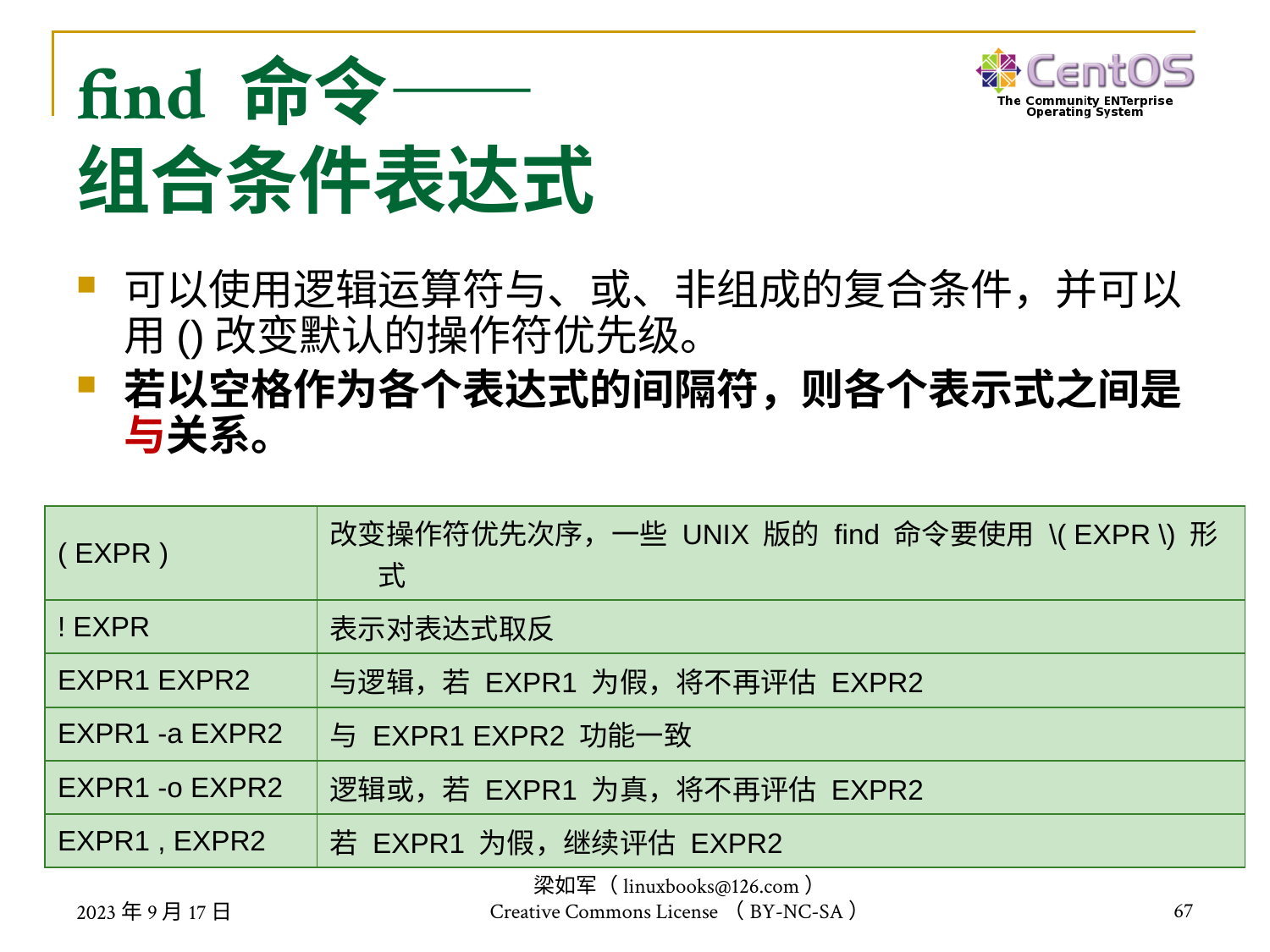

# find 命令—— 组合条件表达式
可以使用逻辑运算符与、或、非组成的复合条件，并可以用()改变默认的操作符优先级。
若以空格作为各个表达式的间隔符，则各个表示式之间是与关系。
| ( EXPR ) | 改变操作符优先次序，一些 UNIX 版的 find 命令要使用 \( EXPR \) 形式 |
| --- | --- |
| ! EXPR | 表示对表达式取反 |
| EXPR1 EXPR2 | 与逻辑，若 EXPR1 为假，将不再评估 EXPR2 |
| EXPR1 -a EXPR2 | 与 EXPR1 EXPR2 功能一致 |
| EXPR1 -o EXPR2 | 逻辑或，若 EXPR1 为真，将不再评估 EXPR2 |
| EXPR1 , EXPR2 | 若 EXPR1 为假，继续评估 EXPR2 |
梁如军（linuxbooks@126.com）
Creative Commons License（BY-NC-SA）
2023年9月17日
67